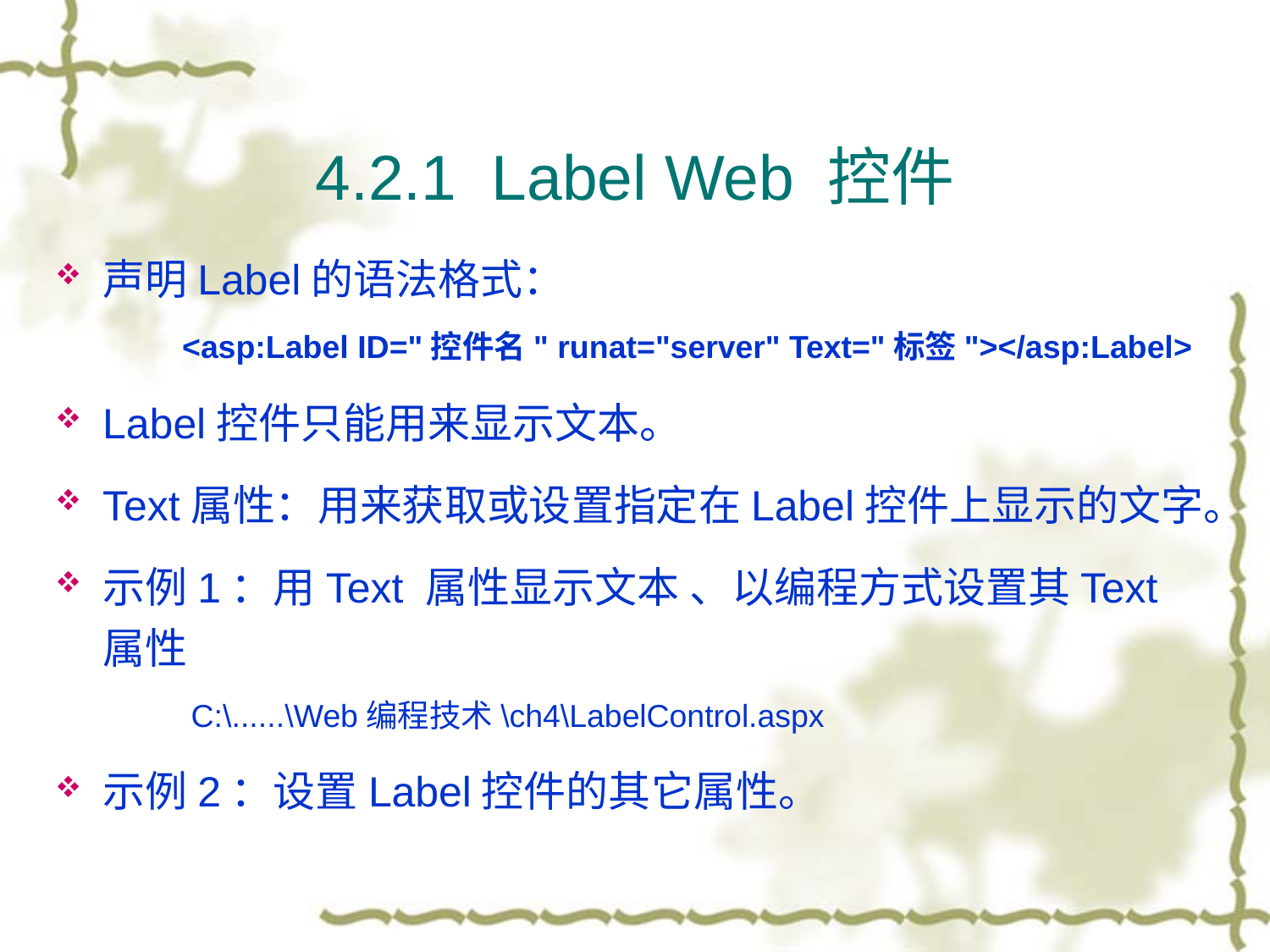

# 4.2.1  Label Web 控件
声明Label的语法格式：
<asp:Label ID="控件名" runat="server" Text="标签"></asp:Label>
Label控件只能用来显示文本。
Text属性：用来获取或设置指定在Label控件上显示的文字。
示例1：用Text 属性显示文本 、以编程方式设置其Text 属性
 C:\......\Web编程技术\ch4\LabelControl.aspx
示例2：设置Label控件的其它属性。